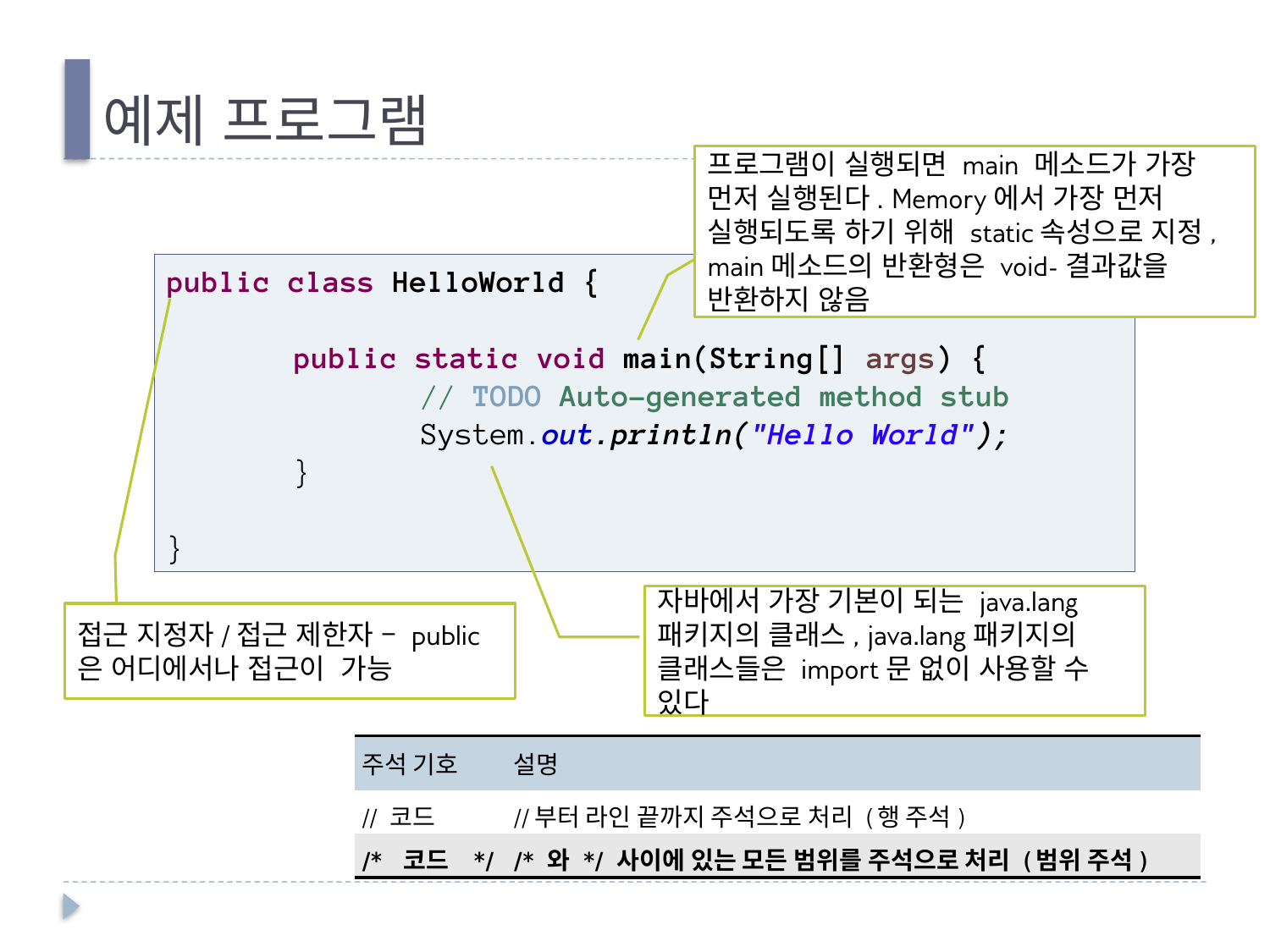

# 예제 프로그램
프로그램이 실행되면 main 메소드가 가장 먼저 실행된다. Memory에서 가장 먼저 실행되도록 하기 위해 static속성으로 지정, main메소드의 반환형은 void-결과값을 반환하지 않음

public class HelloWorld {

	public static void main(String[] args) {
		// TODO Auto-generated method stub
		System.out.println("Hello World");
	}

}
자바에서 가장 기본이 되는 java.lang 패키지의 클래스, java.lang패키지의 클래스들은 import문 없이 사용할 수 있다
접근 지정자/접근 제한자 – public은 어디에서나 접근이  가능
| 주석 기호 | 설명 |
| --- | --- |
| // 코드 | //부터 라인 끝까지 주석으로 처리 (행 주석) |
| /\* 코드 \*/ | /\* 와 \*/ 사이에 있는 모든 범위를 주석으로 처리 (범위 주석) |